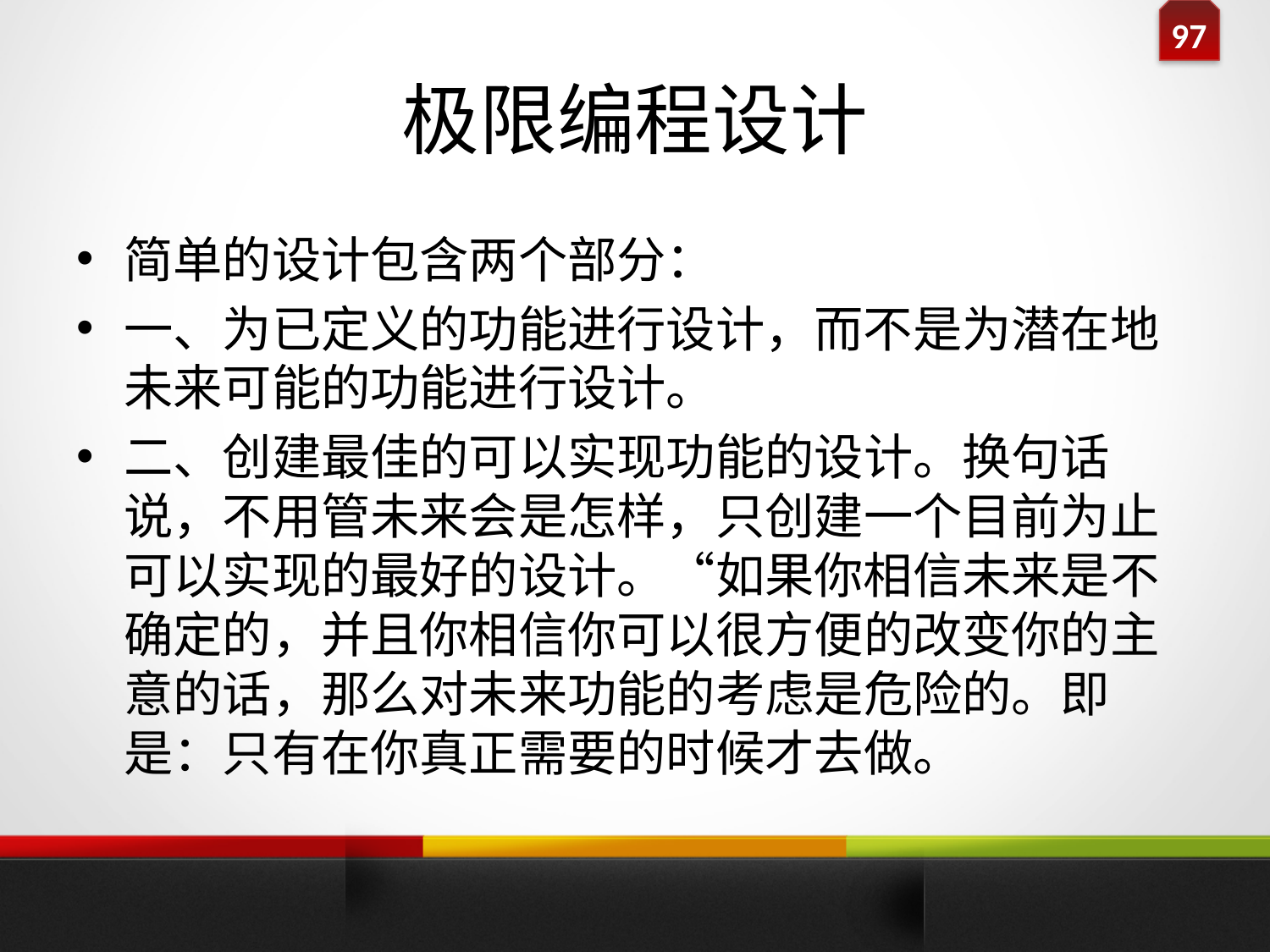

# 极限编程设计
简单的设计包含两个部分：
一、为已定义的功能进行设计，而不是为潜在地未来可能的功能进行设计。
二、创建最佳的可以实现功能的设计。换句话说，不用管未来会是怎样，只创建一个目前为止可以实现的最好的设计。“如果你相信未来是不确定的，并且你相信你可以很方便的改变你的主意的话，那么对未来功能的考虑是危险的。即是：只有在你真正需要的时候才去做。

97